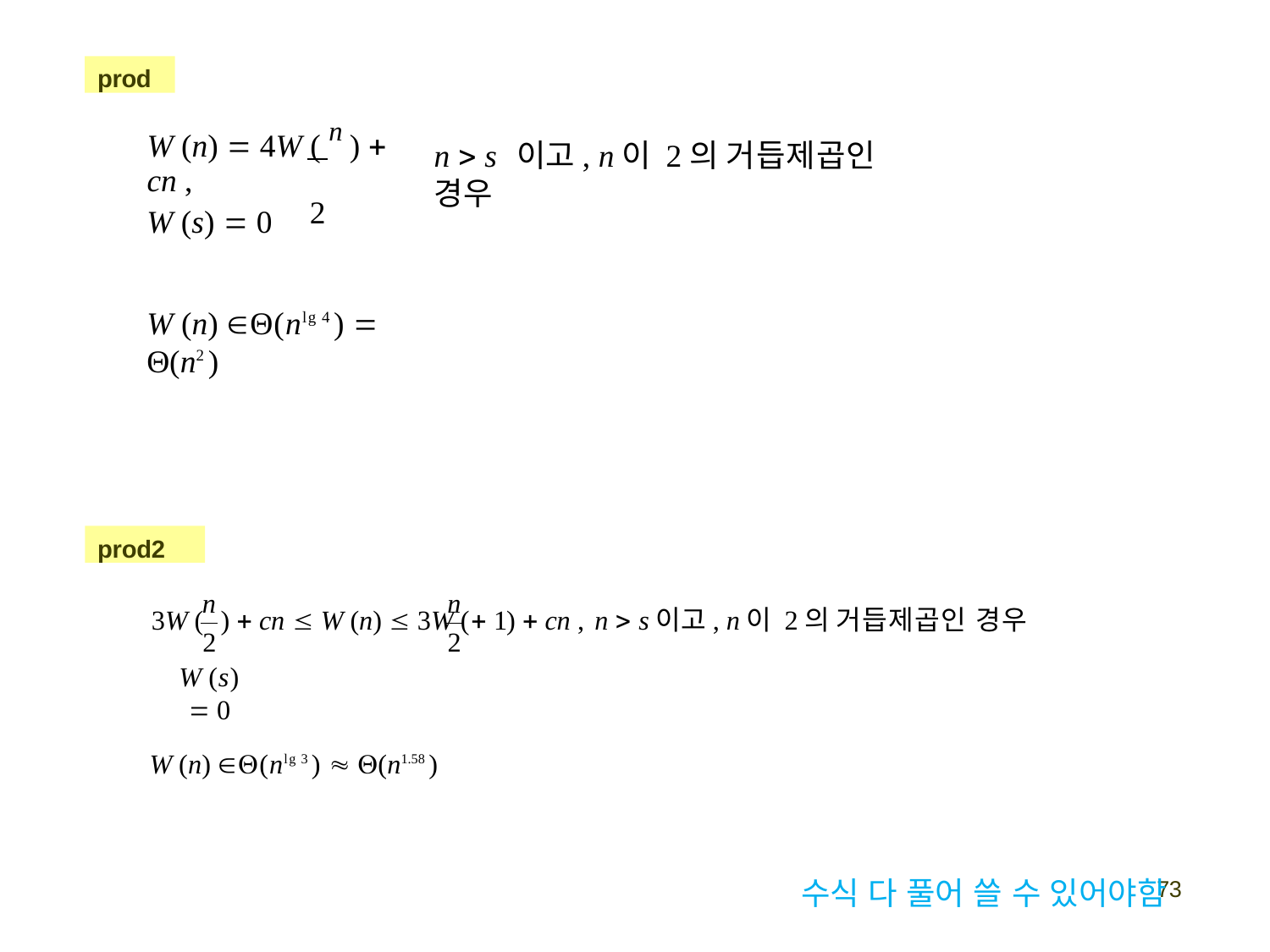

prod
# W (n) = 4W ( n ) + cn ,
2
n > s 이고, n이 2의 거듭제곱인 경우

W (s) = 0

W (n) ∈Θ(nlg 4 ) = Θ(n2 )
prod2
n
n
3W (	) + cn ≤ W (n) ≤ 3W (	+ 1) + cn ,	n > s이고, n이 2의 거듭제곱인 경우
2
W (s) = 0
2

W (n) ∈Θ(nlg 3 ) ≈ Θ(n1.58 )
수식 다 풀어 쓸 수 있어야함
73